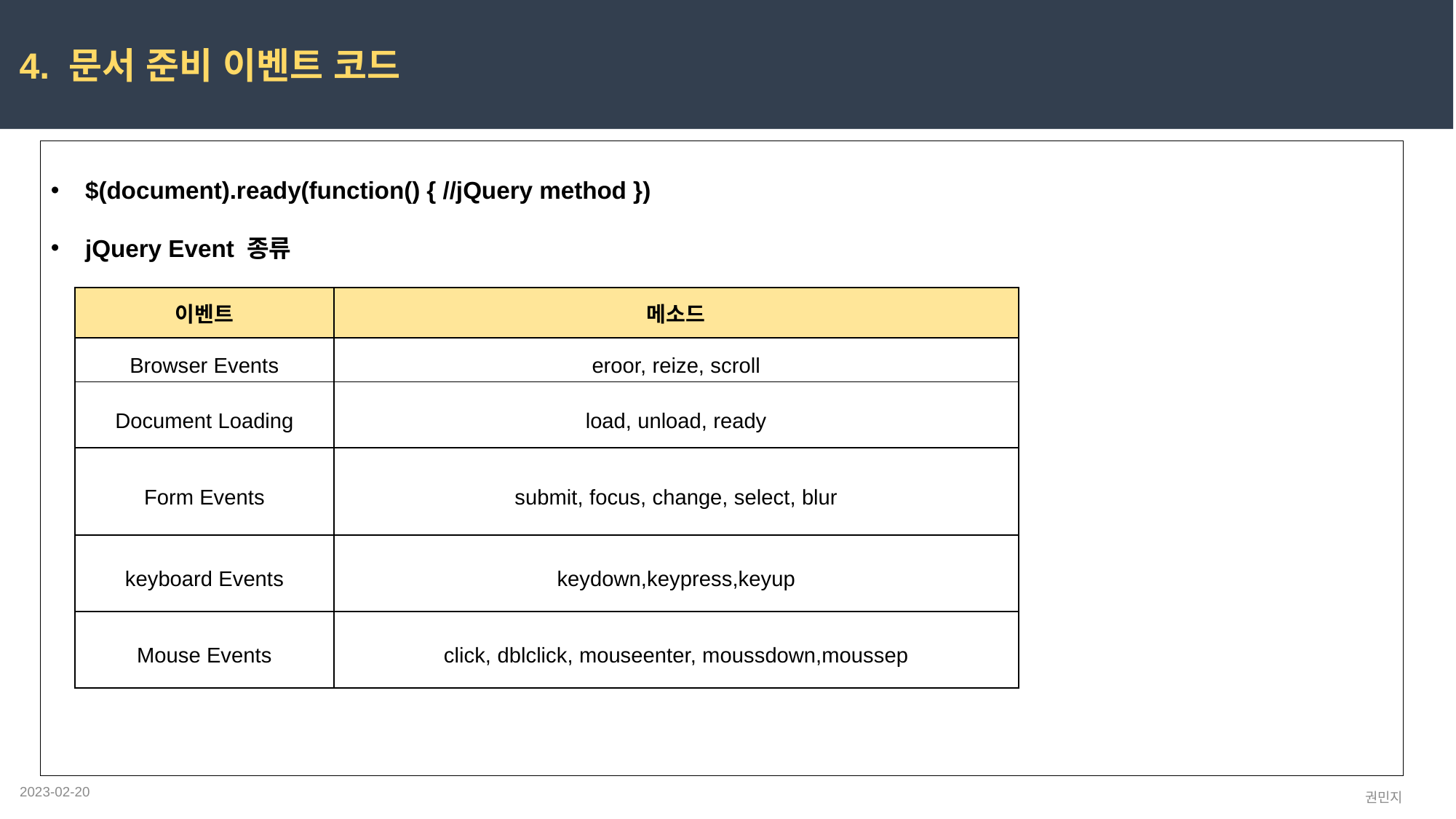

4. 문서 준비 이벤트 코드
$(document).ready(function() { //jQuery method })
jQuery Event 종류

| 이벤트 | 메소드 |
| --- | --- |
| Browser Events | eroor, reize, scroll |
| Document Loading | load, unload, ready |
| Form Events | submit, focus, change, select, blur |
| keyboard Events | keydown,keypress,keyup |
| Mouse Events | click, dblclick, mouseenter, moussdown,moussep |
2023-02-20
권민지